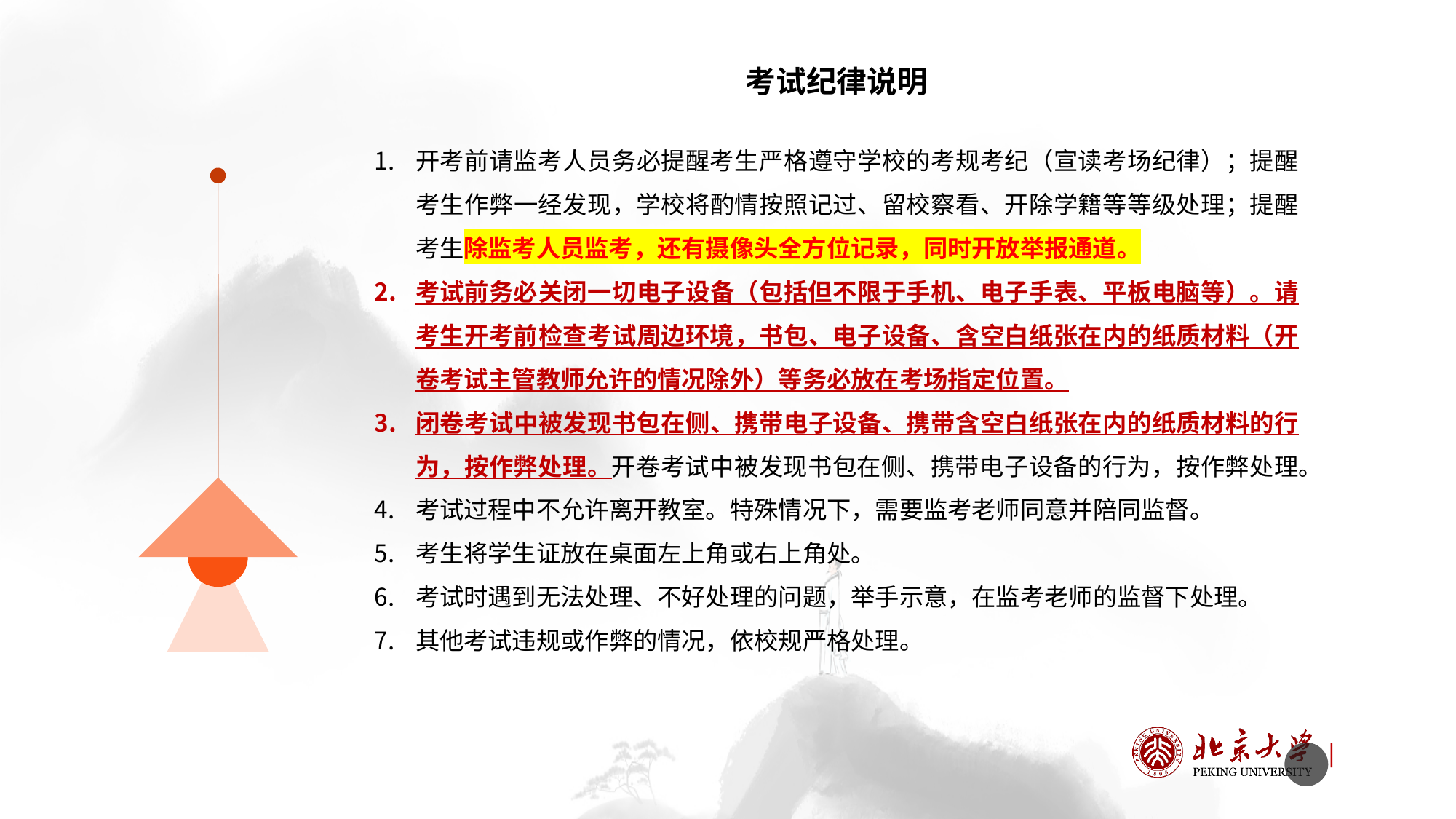

考试纪律说明

开考前请监考人员务必提醒考生严格遵守学校的考规考纪（宣读考场纪律）；提醒考生作弊一经发现，学校将酌情按照记过、留校察看、开除学籍等等级处理；提醒考生除监考人员监考，还有摄像头全方位记录，同时开放举报通道。
考试前务必关闭一切电子设备（包括但不限于手机、电子手表、平板电脑等）。请考生开考前检查考试周边环境，书包、电子设备、含空白纸张在内的纸质材料（开卷考试主管教师允许的情况除外）等务必放在考场指定位置。
闭卷考试中被发现书包在侧、携带电子设备、携带含空白纸张在内的纸质材料的行为，按作弊处理。开卷考试中被发现书包在侧、携带电子设备的行为，按作弊处理。
考试过程中不允许离开教室。特殊情况下，需要监考老师同意并陪同监督。
考生将学生证放在桌面左上角或右上角处。
考试时遇到无法处理、不好处理的问题，举手示意，在监考老师的监督下处理。
其他考试违规或作弊的情况，依校规严格处理。

48